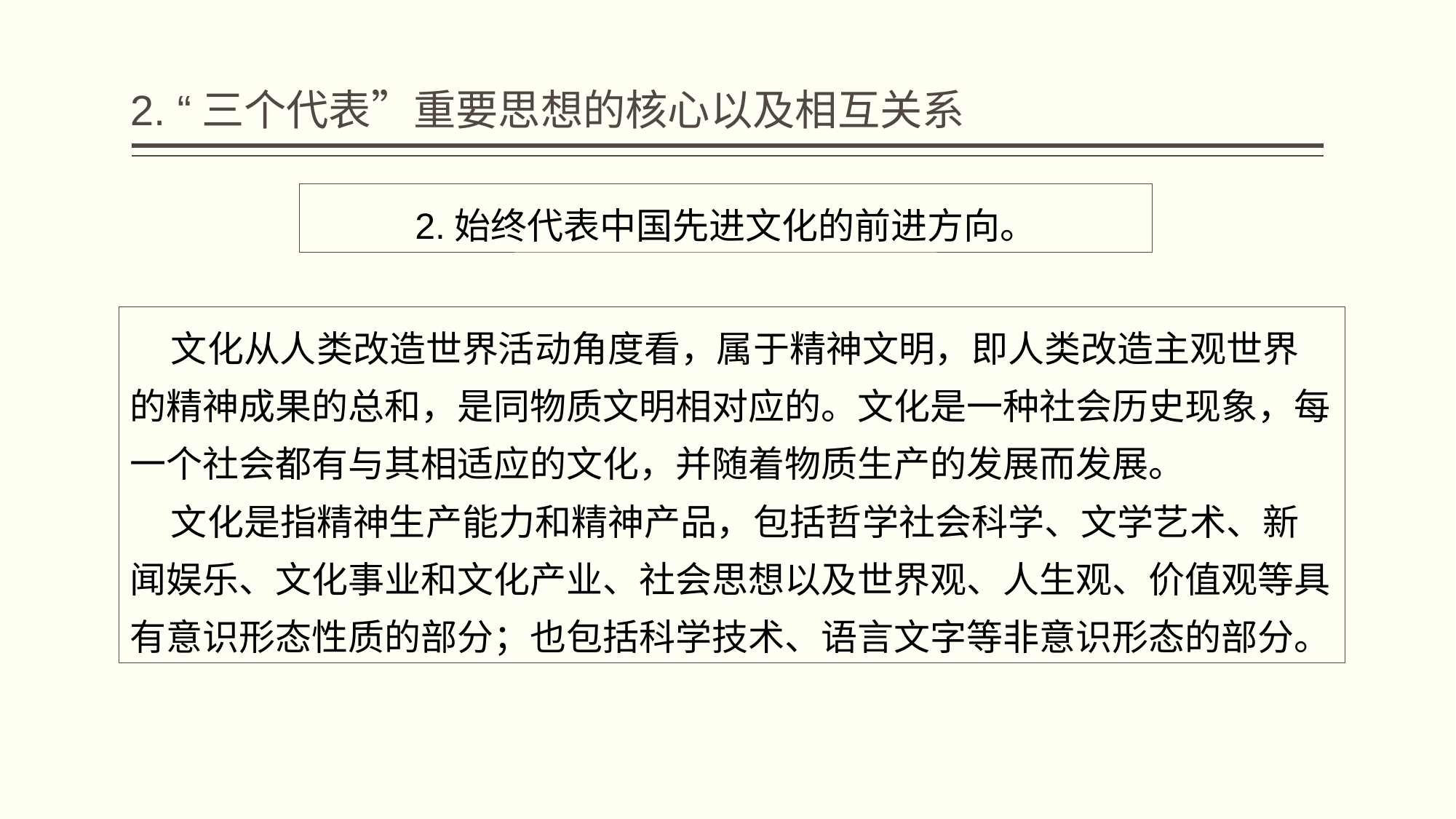

# 2. “三个代表”重要思想的核心以及相互关系
2.始终代表中国先进文化的前进方向。
    文化从人类改造世界活动角度看，属于精神文明，即人类改造主观世界的精神成果的总和，是同物质文明相对应的。文化是一种社会历史现象，每一个社会都有与其相适应的文化，并随着物质生产的发展而发展。
    文化是指精神生产能力和精神产品，包括哲学社会科学、文学艺术、新闻娱乐、文化事业和文化产业、社会思想以及世界观、人生观、价值观等具有意识形态性质的部分；也包括科学技术、语言文字等非意识形态的部分。